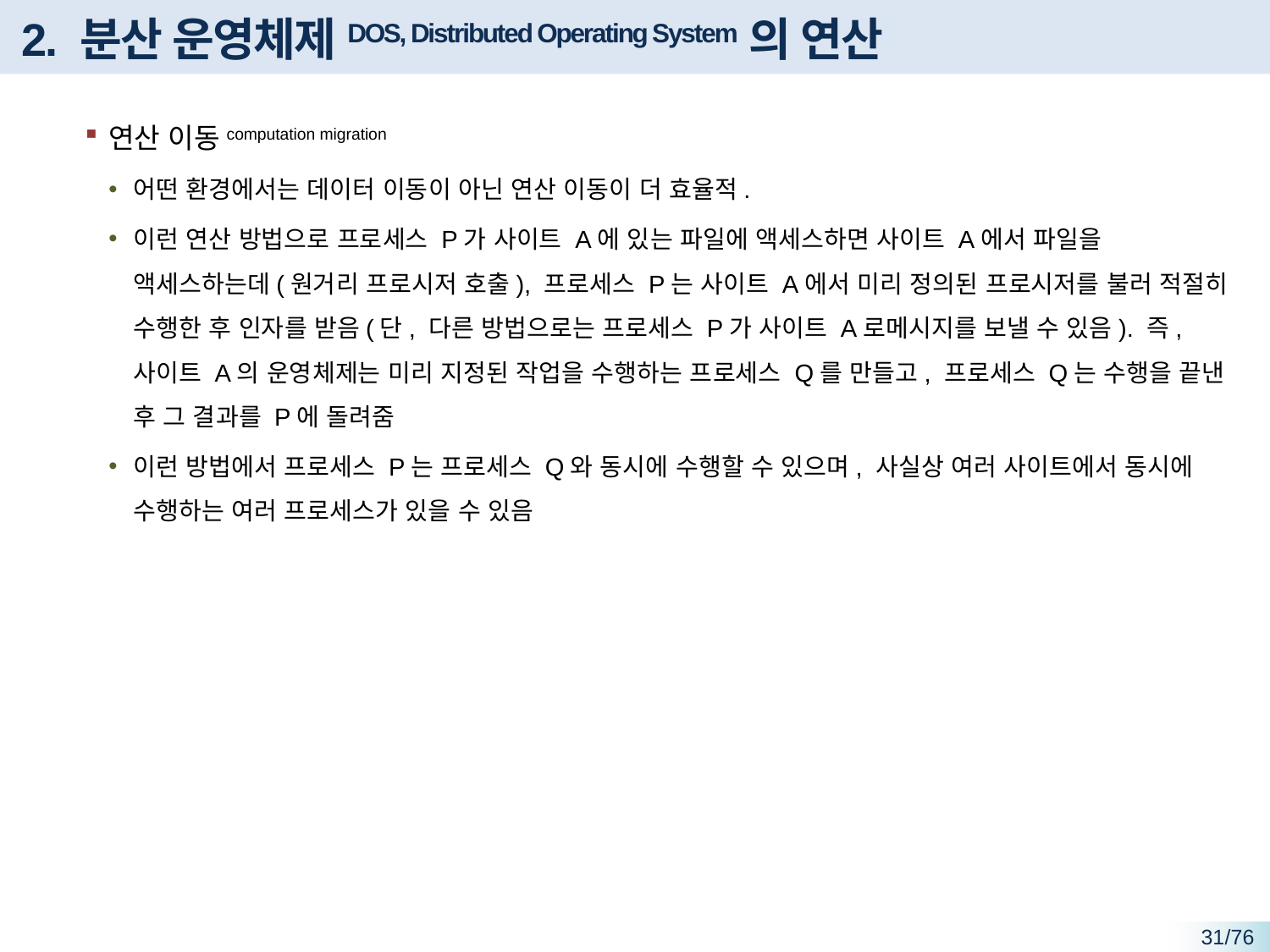

# 2. 분산 운영체제DOS, Distributed Operating System의 연산
연산 이동computation migration
어떤 환경에서는 데이터 이동이 아닌 연산 이동이 더 효율적.
이런 연산 방법으로 프로세스 P가 사이트 A에 있는 파일에 액세스하면 사이트 A에서 파일을 액세스하는데(원거리 프로시저 호출), 프로세스 P는 사이트 A에서 미리 정의된 프로시저를 불러 적절히 수행한 후 인자를 받음(단, 다른 방법으로는 프로세스 P가 사이트 A로메시지를 보낼 수 있음). 즉, 사이트 A의 운영체제는 미리 지정된 작업을 수행하는 프로세스 Q를 만들고, 프로세스 Q는 수행을 끝낸 후 그 결과를 P에 돌려줌
이런 방법에서 프로세스 P는 프로세스 Q와 동시에 수행할 수 있으며, 사실상 여러 사이트에서 동시에 수행하는 여러 프로세스가 있을 수 있음